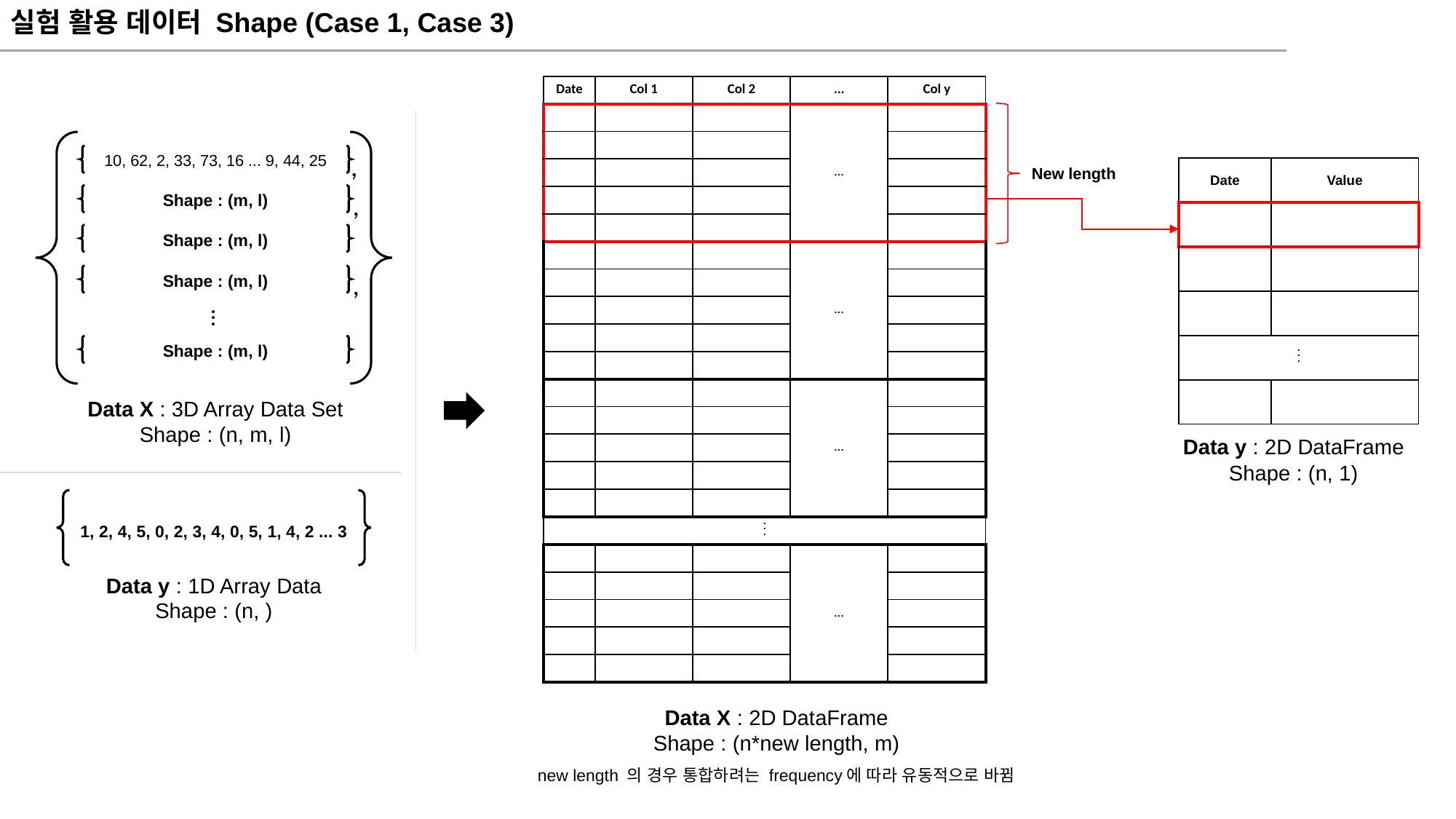

실험 활용 데이터 Shape (Case 1, Case 3)
| Date | Col 1 | Col 2 | ... | Col y |
| --- | --- | --- | --- | --- |
|  |  |  | ... |  |
|  |  |  |  |  |
|  |  |  |  |  |
|  |  |  |  |  |
|  |  |  |  |  |
|  |  |  | ... |  |
|  |  |  |  |  |
|  |  |  |  |  |
|  |  |  |  |  |
|  |  |  |  |  |
|  |  |  | ... |  |
|  |  |  |  |  |
|  |  |  |  |  |
|  |  |  |  |  |
|  |  |  |  |  |
| . . . |  |  |  |  |
|  |  |  | ... |  |
|  |  |  |  |  |
|  |  |  |  |  |
|  |  |  |  |  |
|  |  |  |  |  |

,
10, 62, 2, 33, 73, 16 ... 9, 44, 25
New length
| Date | Value |
| --- | --- |
|  |  |
|  |  |
|  |  |
| . . . |  |
|  |  |
,
Shape : (m, l)
Shape : (m, l)
,
Shape : (m, l)
...
Shape : (m, l)
Data X : 3D Array Data Set
Shape : (n, m, l)

Data y : 2D DataFrame
Shape : (n, 1)
1, 2, 4, 5, 0, 2, 3, 4, 0, 5, 1, 4, 2 ... 3
Data y : 1D Array Data
Shape : (n, )
Data X : 2D DataFrame
Shape : (n*new length, m)
new length 의 경우 통합하려는 frequency에 따라 유동적으로 바뀜